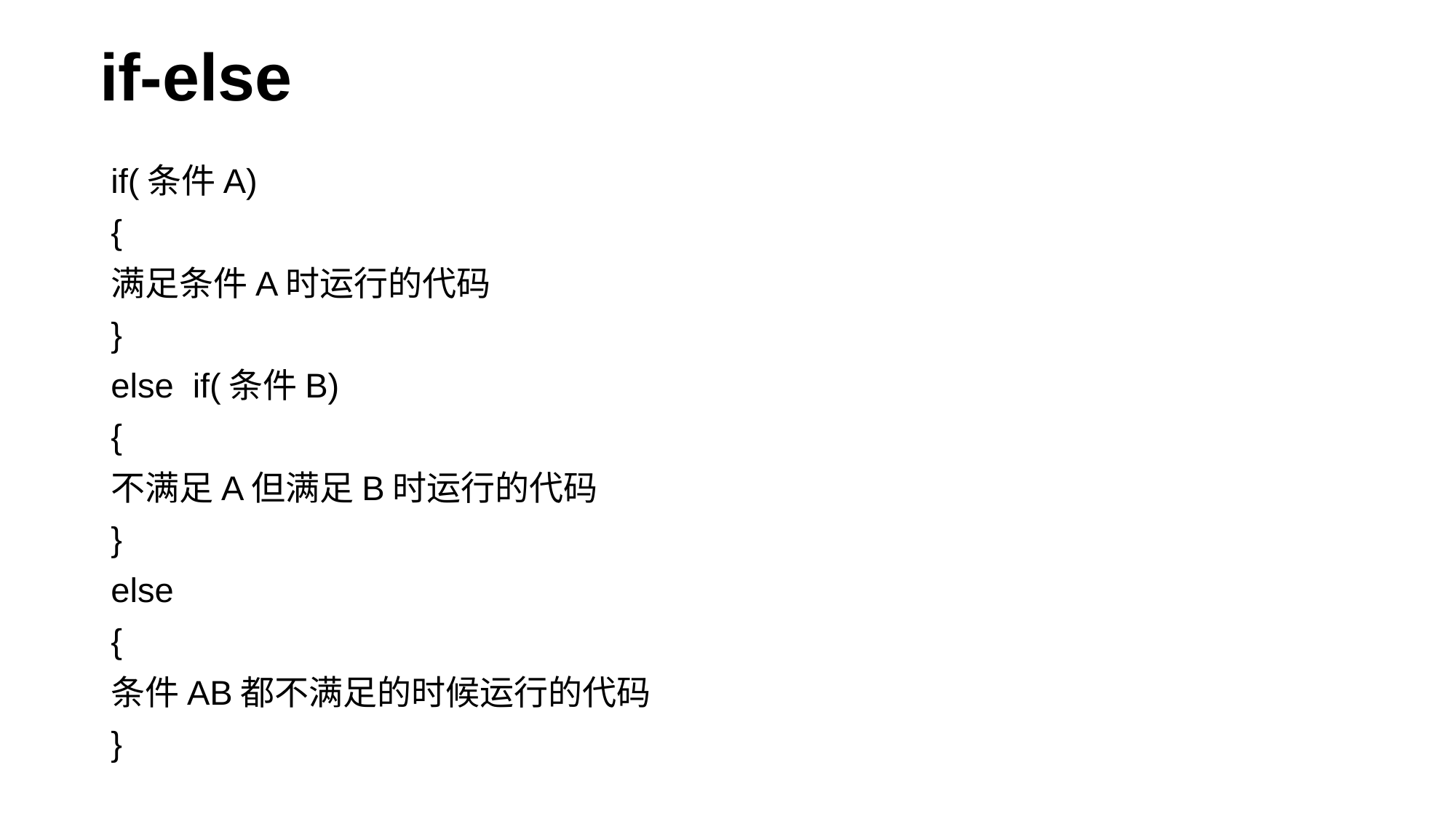

# if-else
if(条件A)
{
满足条件A时运行的代码
}
else  if(条件B)
{
不满足A但满足B时运行的代码
}
else
{
条件AB都不满足的时候运行的代码
}